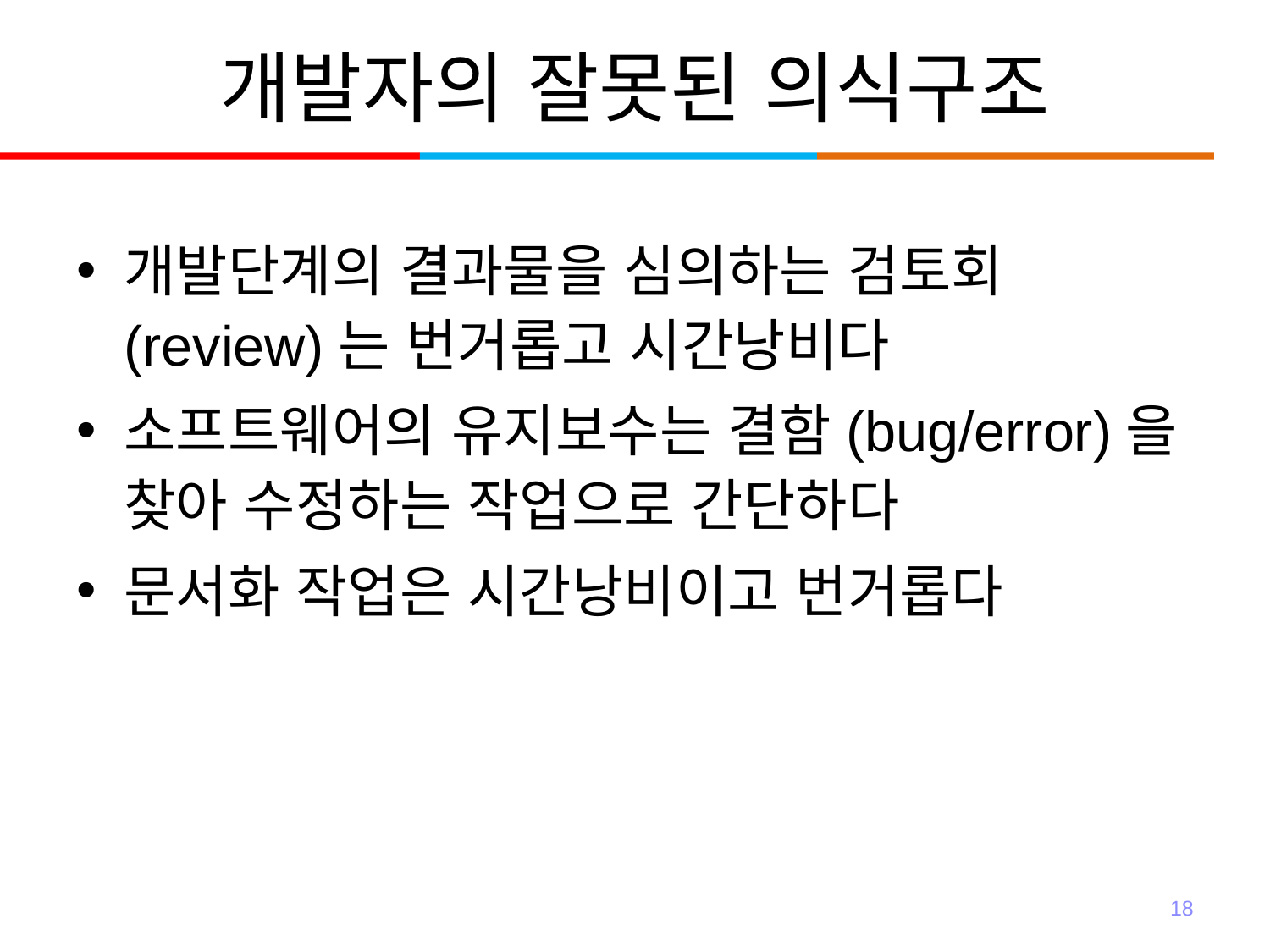

# 개발자의 잘못된 의식구조
개발단계의 결과물을 심의하는 검토회(review)는 번거롭고 시간낭비다
소프트웨어의 유지보수는 결함(bug/error)을 찾아 수정하는 작업으로 간단하다
문서화 작업은 시간낭비이고 번거롭다
18